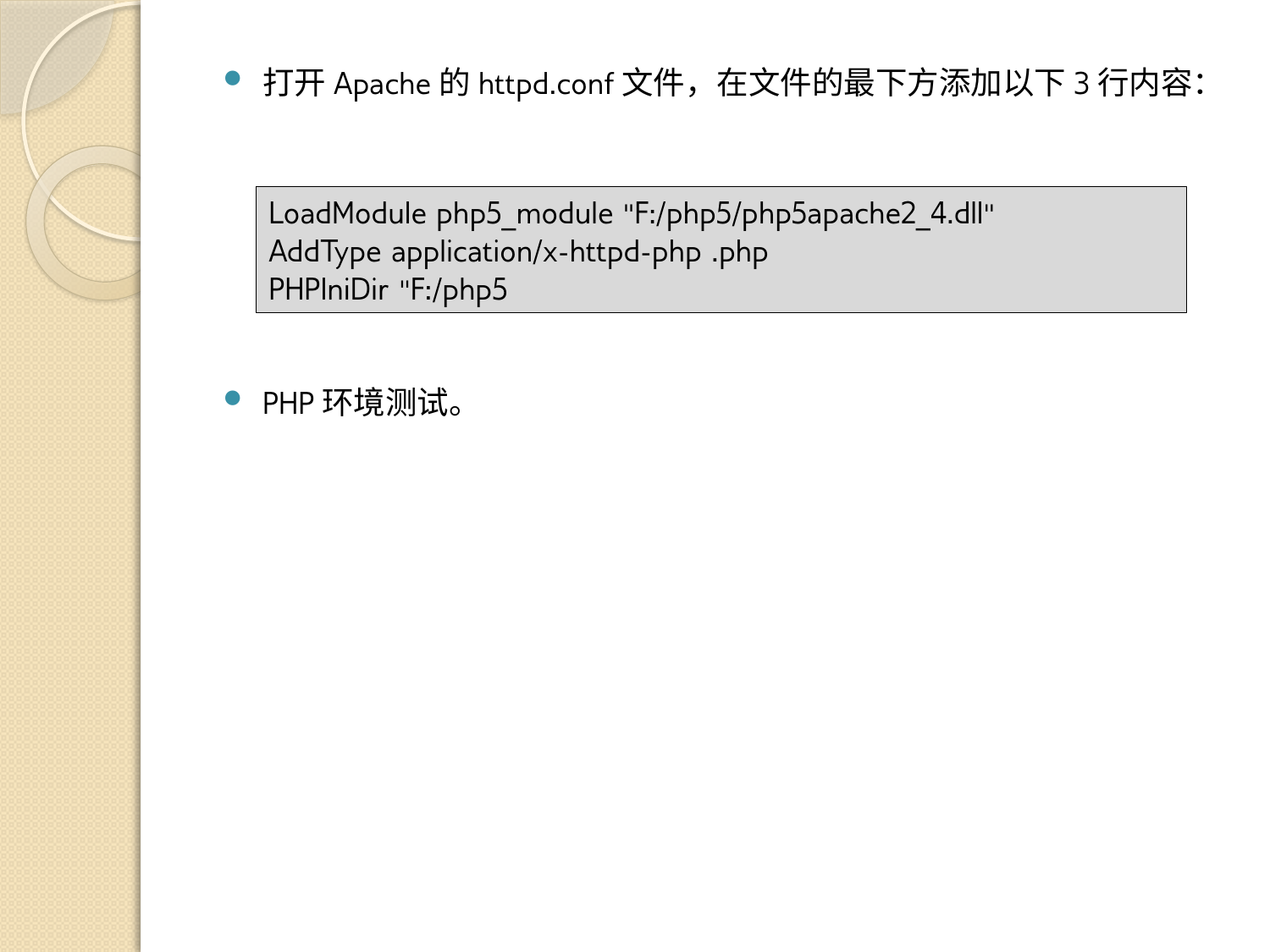

打开Apache的httpd.conf文件，在文件的最下方添加以下3行内容：
LoadModule php5_module "F:/php5/php5apache2_4.dll"
AddType application/x-httpd-php .php
PHPIniDir "F:/php5
PHP环境测试。